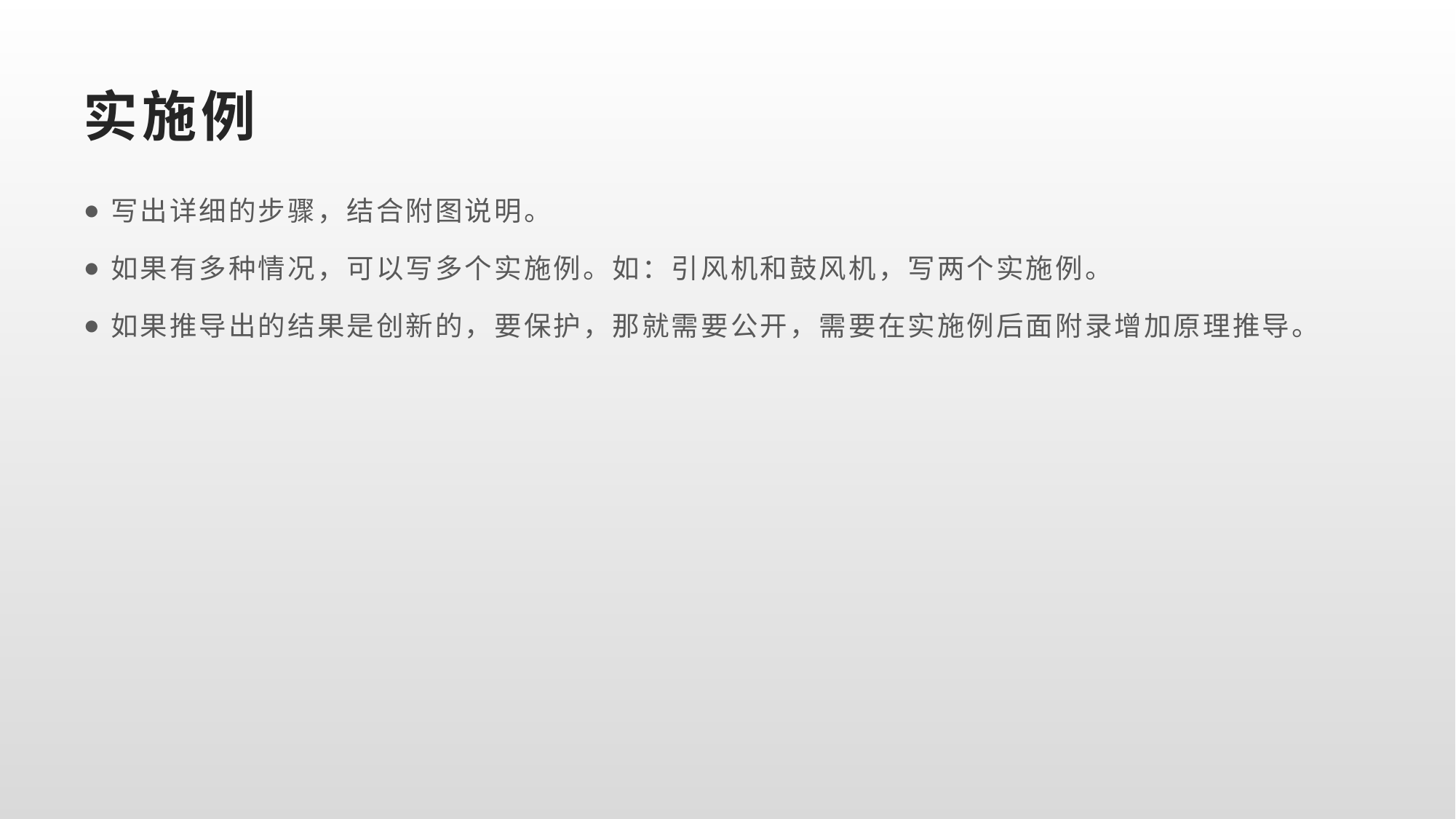

# 实施例
写出详细的步骤，结合附图说明。
如果有多种情况，可以写多个实施例。如：引风机和鼓风机，写两个实施例。
如果推导出的结果是创新的，要保护，那就需要公开，需要在实施例后面附录增加原理推导。